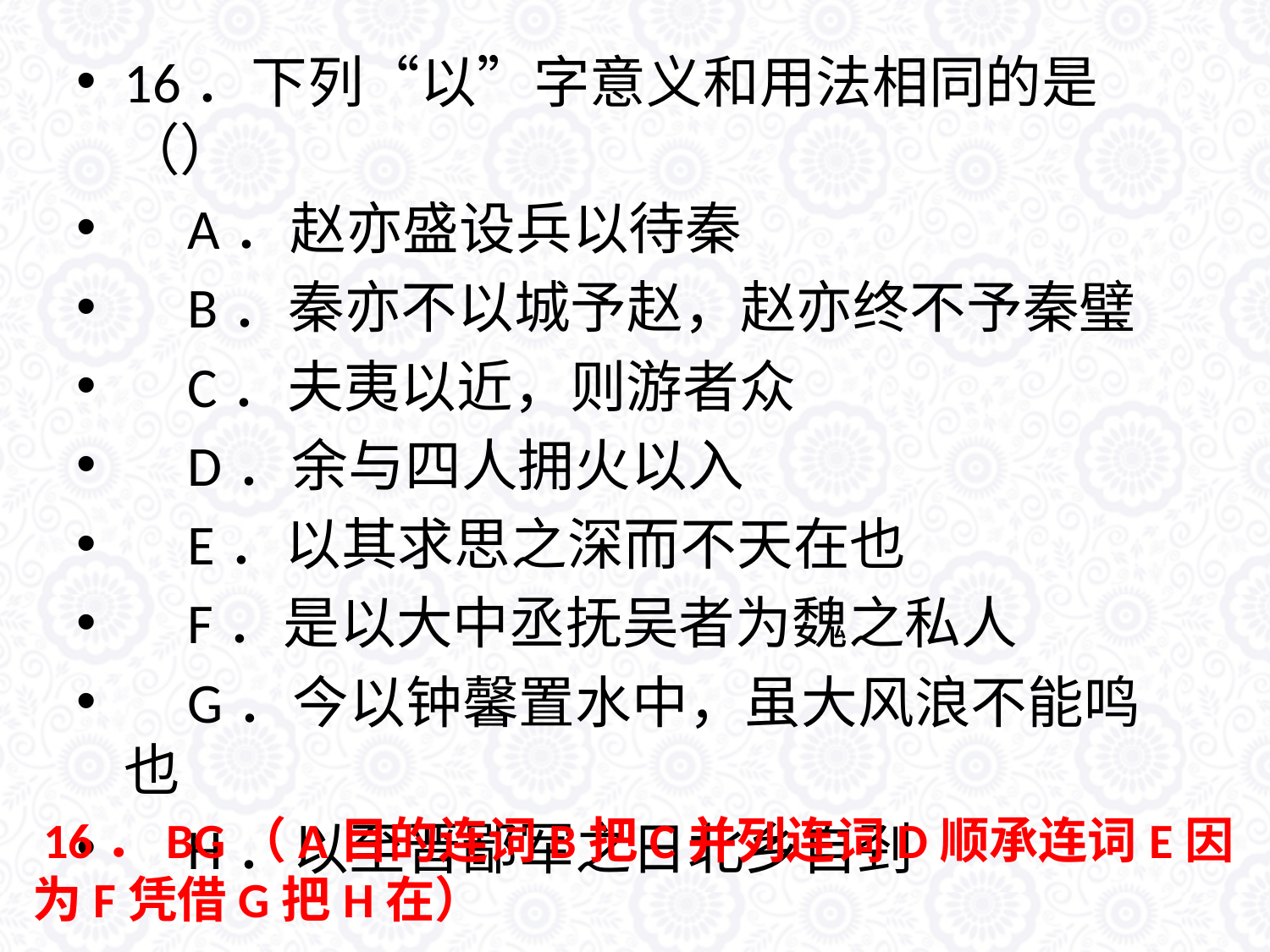

#
16．下列“以”字意义和用法相同的是（）
     A．赵亦盛设兵以待秦
     B．秦亦不以城予赵，赵亦终不予秦璧
     C．夫夷以近，则游者众
     D．余与四人拥火以入
     E．以其求思之深而不天在也
     F．是以大中丞抚吴者为魏之私人
     G．今以钟馨置水中，虽大风浪不能鸣也
     H．以至晋鄙军之日北乡自刭

 16．BG（A目的连词B把C并列连词D顺承连词E因为F凭借G把H在）